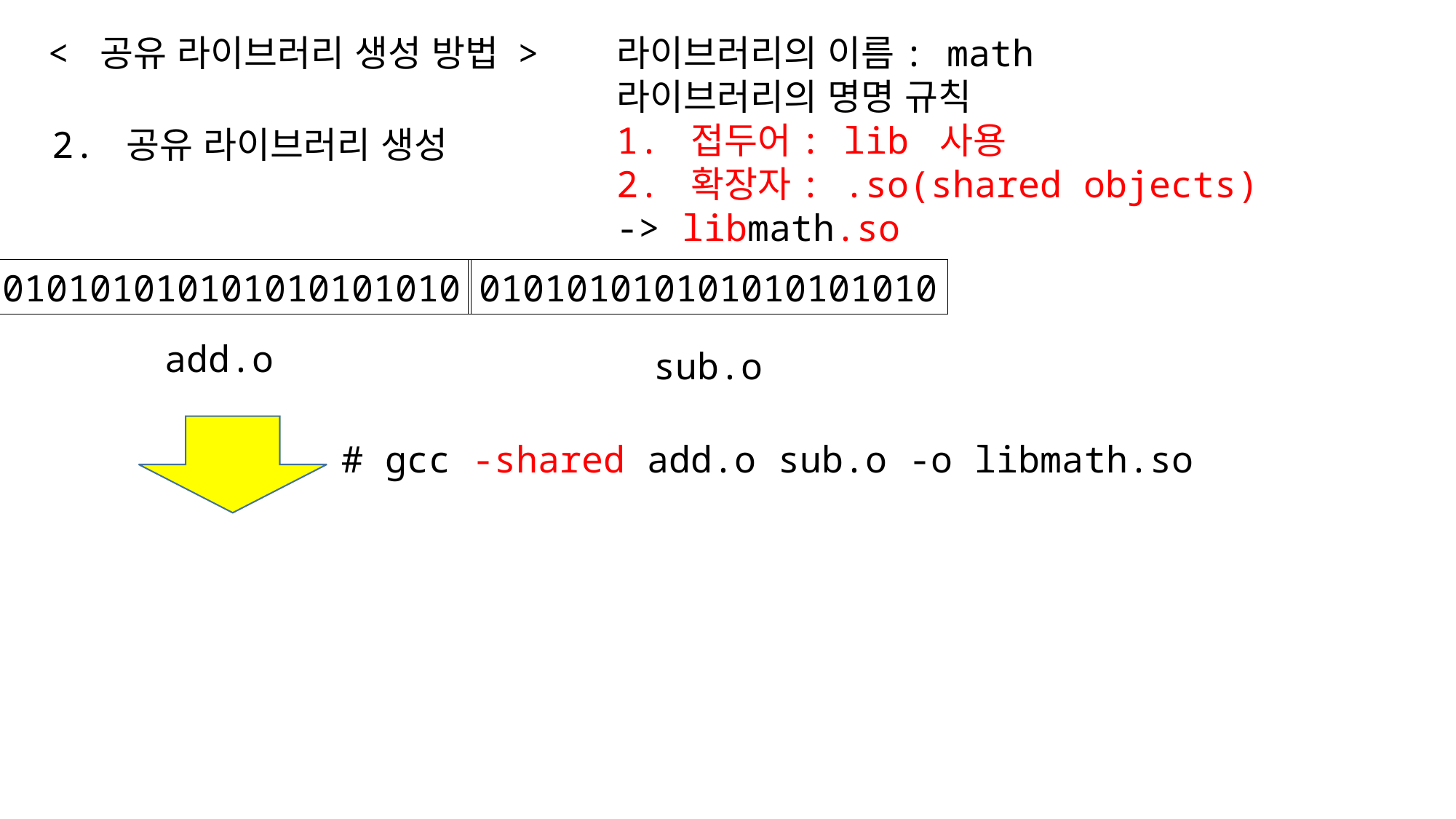

< 공유 라이브러리 생성 방법 >
라이브러리의 이름: math
라이브러리의 명명 규칙
1. 접두어: lib 사용
2. 확장자: .so(shared objects)
-> libmath.so
2. 공유 라이브러리 생성
010101010101010101010
010101010101010101010
add.o
sub.o

# gcc -shared add.o sub.o -o libmath.so